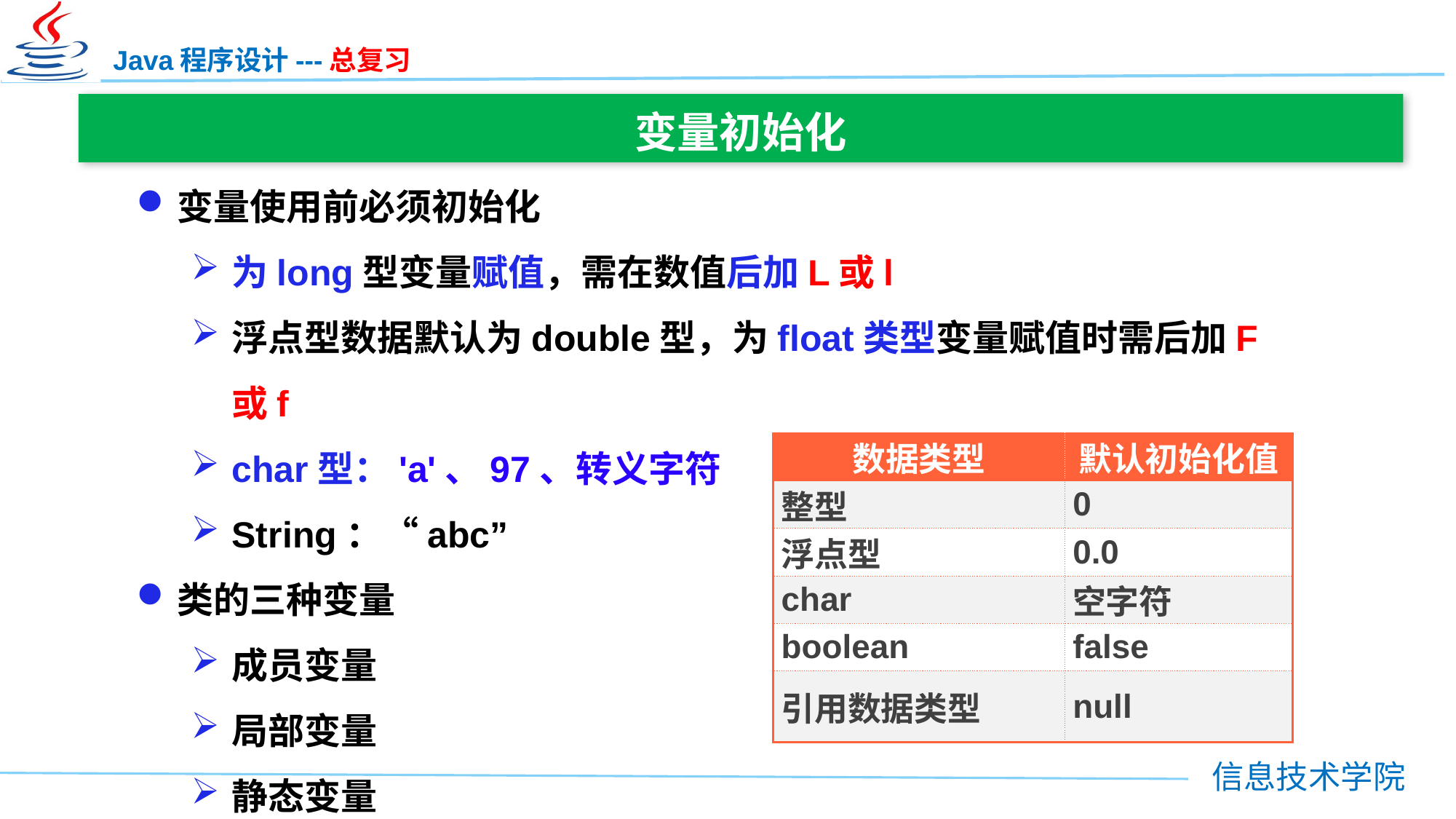

变量初始化
变量使用前必须初始化
为long型变量赋值，需在数值后加L或l
浮点型数据默认为double型，为float类型变量赋值时需后加F或f
char型：'a'、97、转义字符
String：“abc”
类的三种变量
成员变量
局部变量
静态变量
| 数据类型 | 默认初始化值 |
| --- | --- |
| 整型 | 0 |
| 浮点型 | 0.0 |
| char | 空字符 |
| boolean | false |
| 引用数据类型 | null |